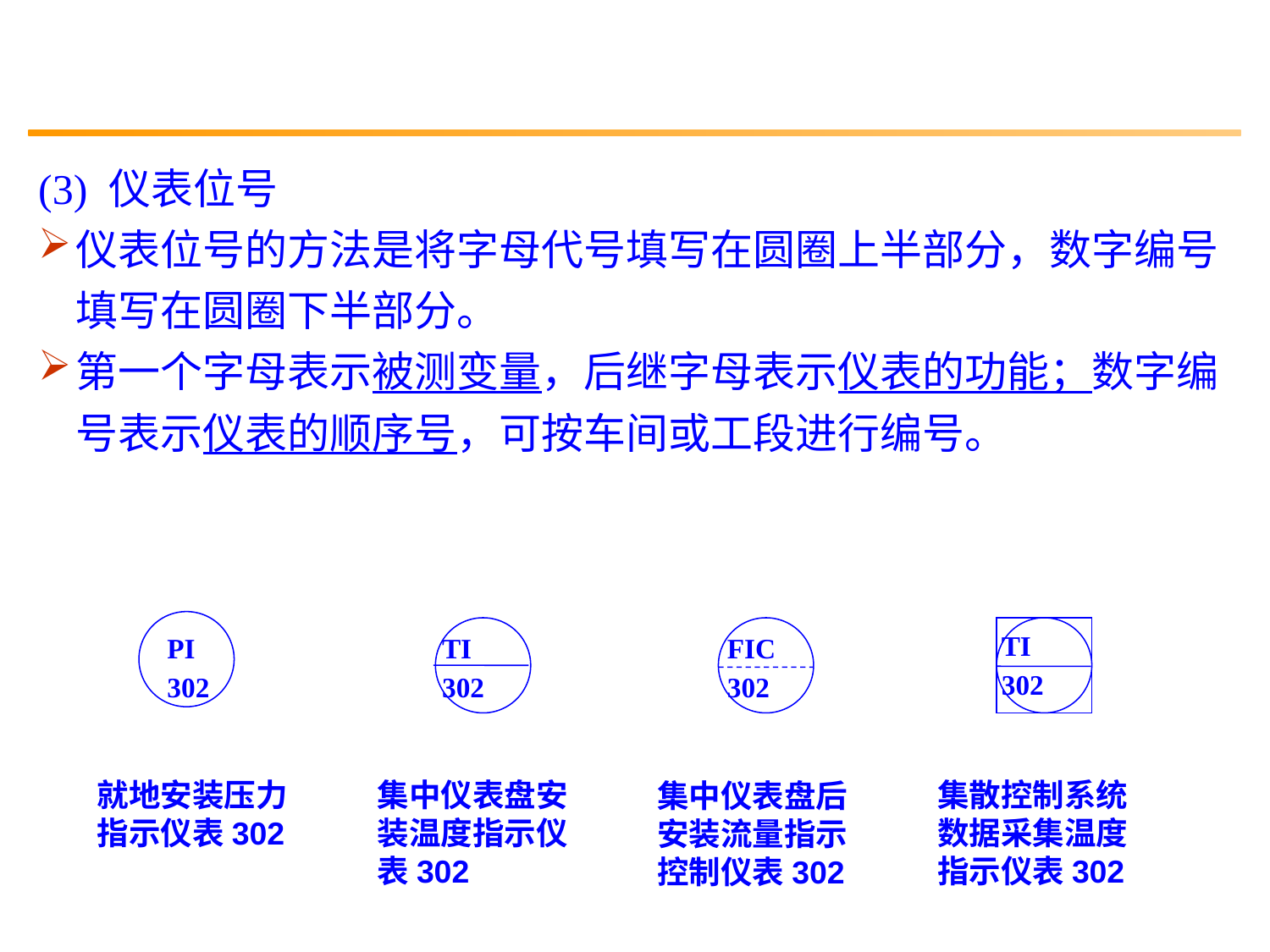

(3) 仪表位号
仪表位号的方法是将字母代号填写在圆圈上半部分，数字编号填写在圆圈下半部分。
第一个字母表示被测变量，后继字母表示仪表的功能；数字编号表示仪表的顺序号，可按车间或工段进行编号。

TI
302

PI
302
TI
302
FIC
302

就地安装压力指示仪表302
集中仪表盘安装温度指示仪表302
集散控制系统数据采集温度指示仪表302
集中仪表盘后安装流量指示控制仪表302